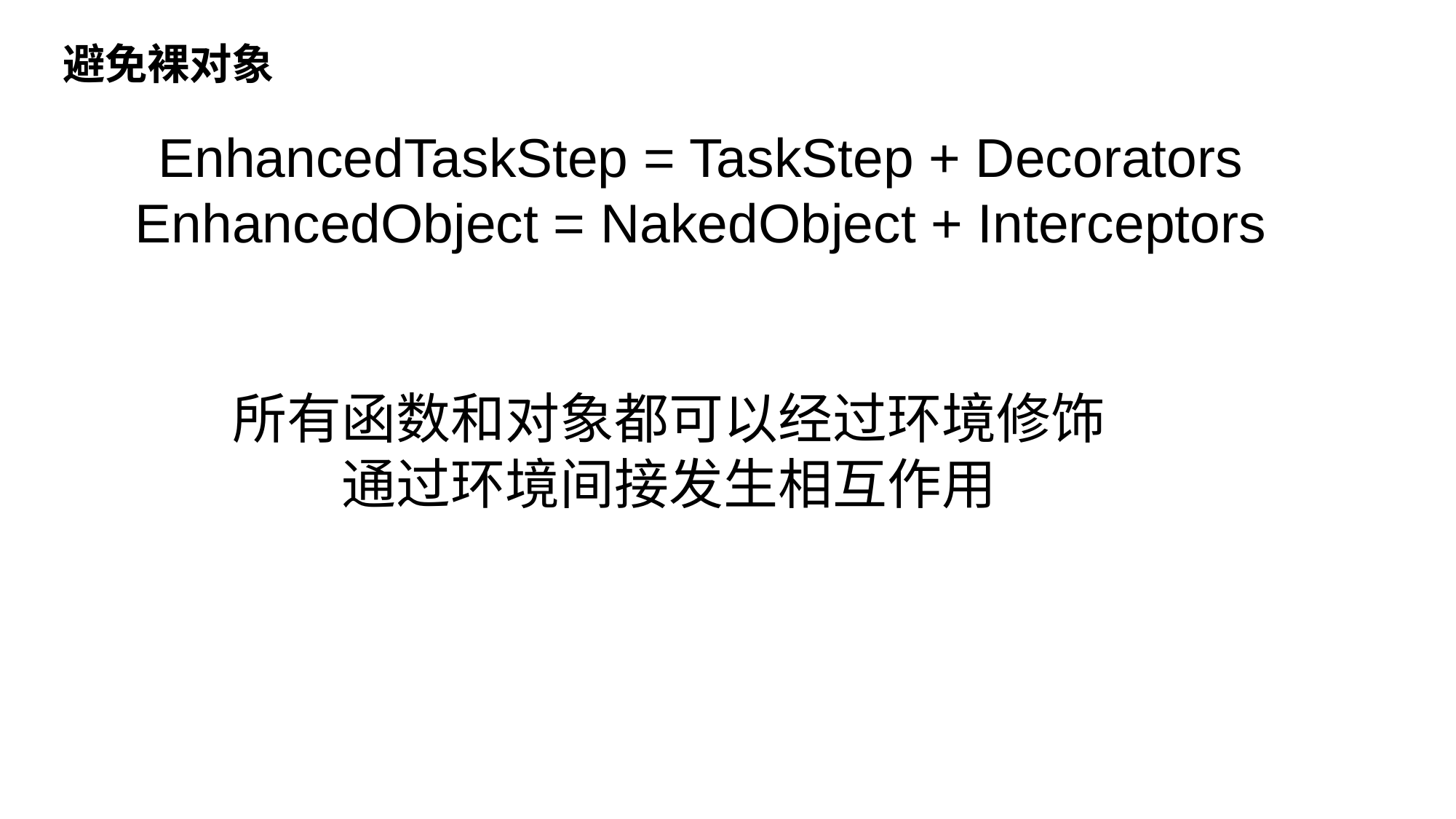

避免裸对象
EnhancedTaskStep = TaskStep + Decorators
EnhancedObject = NakedObject + Interceptors
所有函数和对象都可以经过环境修饰
通过环境间接发生相互作用